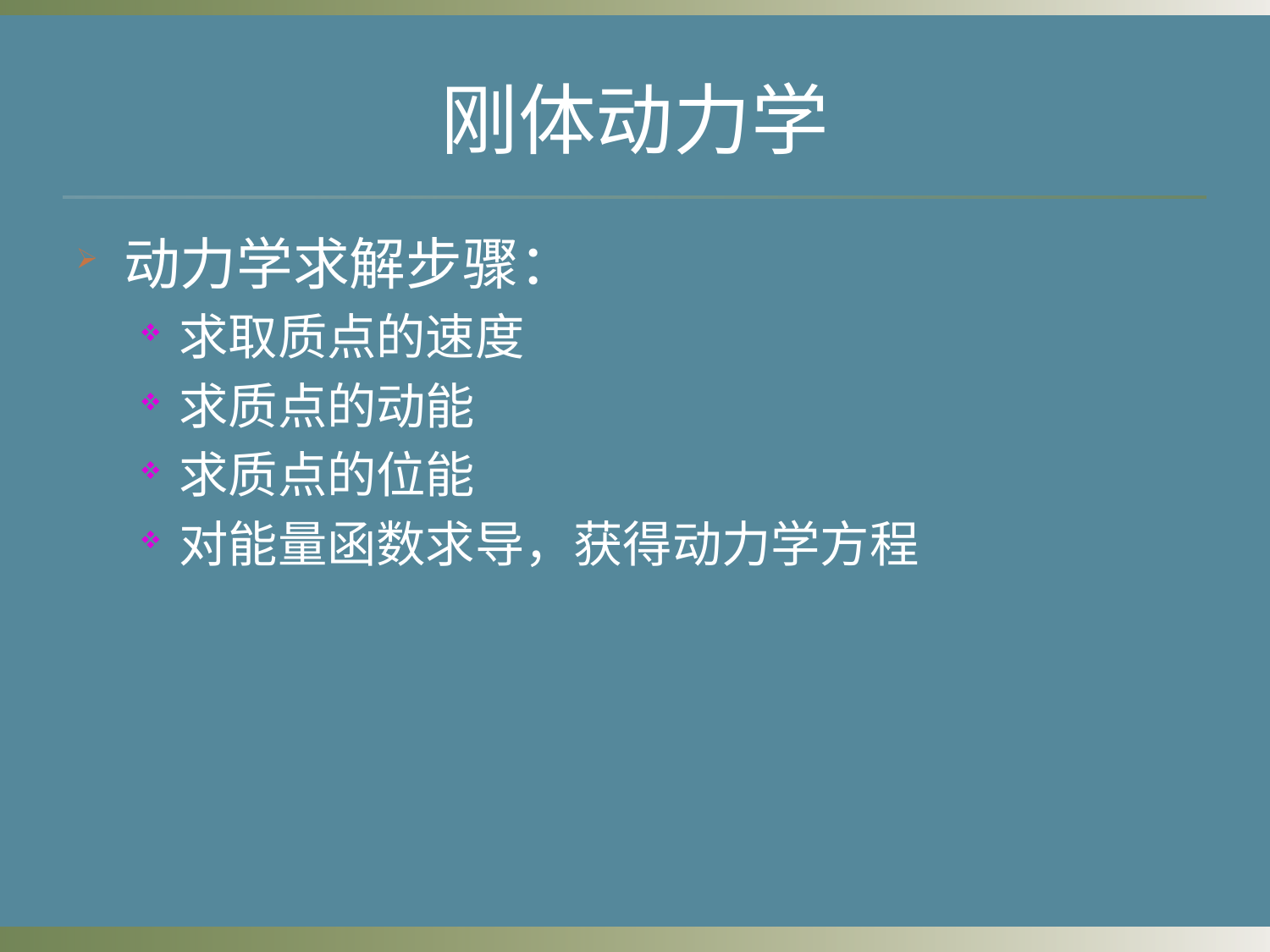

# 刚体动力学
动力学求解步骤：
求取质点的速度
求质点的动能
求质点的位能
对能量函数求导，获得动力学方程